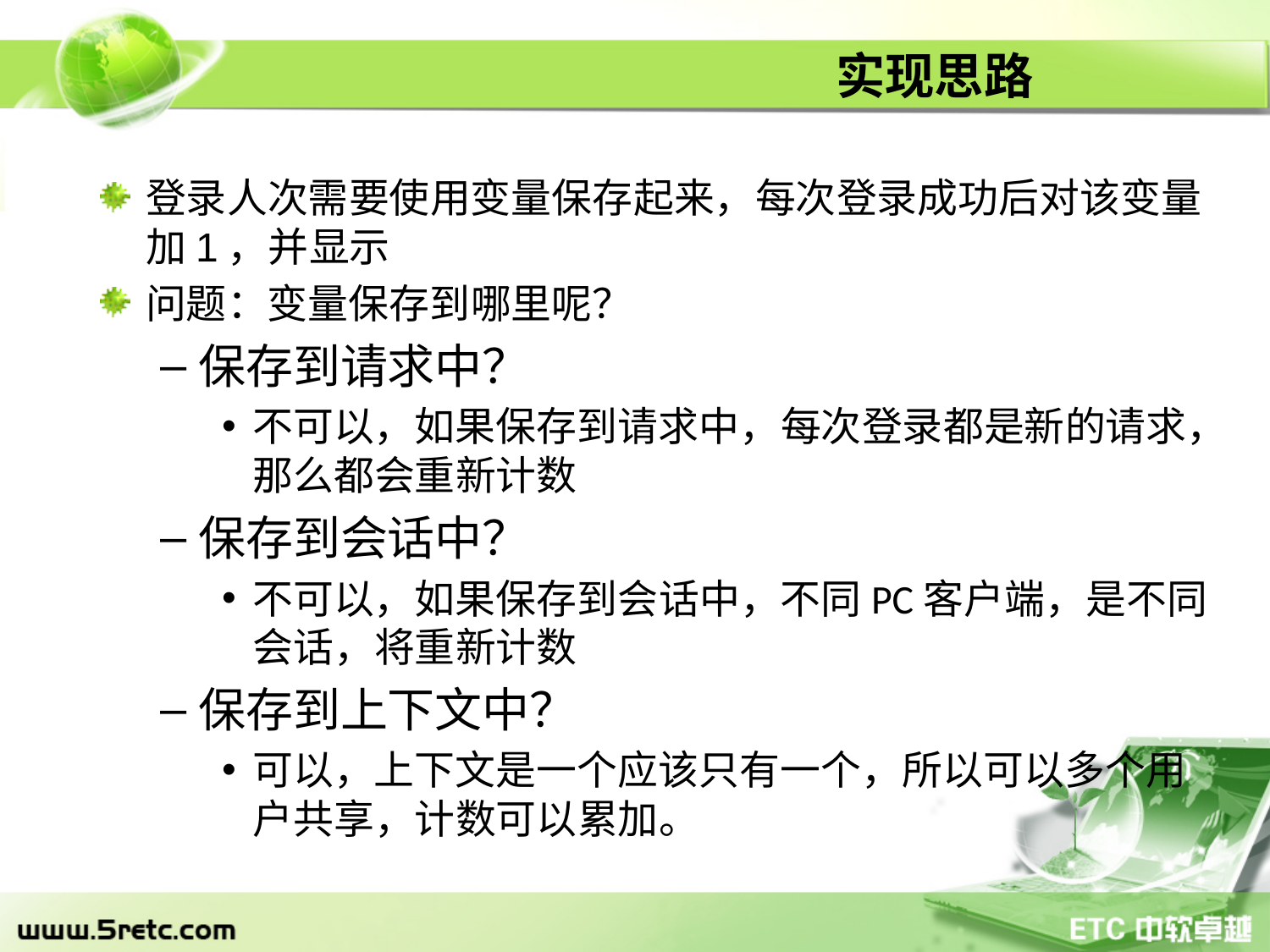

# 实现思路
登录人次需要使用变量保存起来，每次登录成功后对该变量加1，并显示
问题：变量保存到哪里呢？
保存到请求中？
不可以，如果保存到请求中，每次登录都是新的请求，那么都会重新计数
保存到会话中？
不可以，如果保存到会话中，不同PC客户端，是不同会话，将重新计数
保存到上下文中？
可以，上下文是一个应该只有一个，所以可以多个用户共享，计数可以累加。